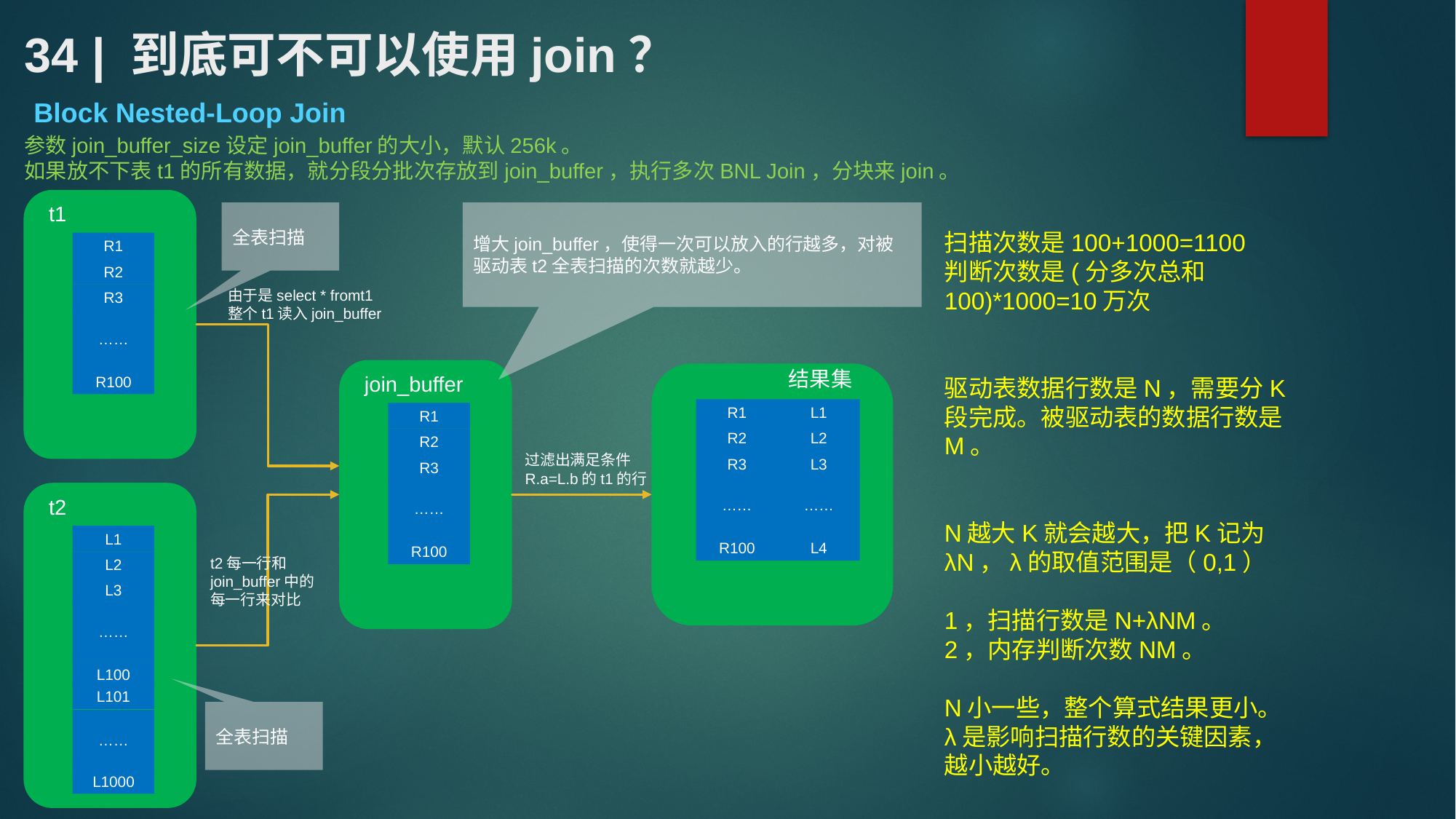

# 34 | 到底可不可以使用join？
Block Nested-Loop Join
参数join_buffer_size设定join_buffer的大小，默认256k。
如果放不下表t1的所有数据，就分段分批次存放到join_buffer，执行多次BNL Join，分块来join。

t1
全表扫描
增大join_buffer，使得一次可以放入的行越多，对被驱动表t2全表扫描的次数就越少。
扫描次数是100+1000=1100
判断次数是(分多次总和100)*1000=10万次

驱动表数据行数是N，需要分K段完成。被驱动表的数据行数是M。

N越大K就会越大，把K记为λN，λ的取值范围是（0,1）

1，扫描行数是N+λNM。
2，内存判断次数NM。

N小一些，整个算式结果更小。
λ是影响扫描行数的关键因素，越小越好。

R1
R2
由于是select * fromt1
整个t1读入join_buffer
R3
……

结果集

join_buffer
R100
R1
L1
R1
R2
L2
R2
过滤出满足条件
R.a=L.b的t1的行
R3
L3
R3
……
……
……

t2
L1
R100
L4
R100
t2每一行和join_buffer中的每一行来对比
L2
L3
……
L100
L101
全表扫描
……
L1000